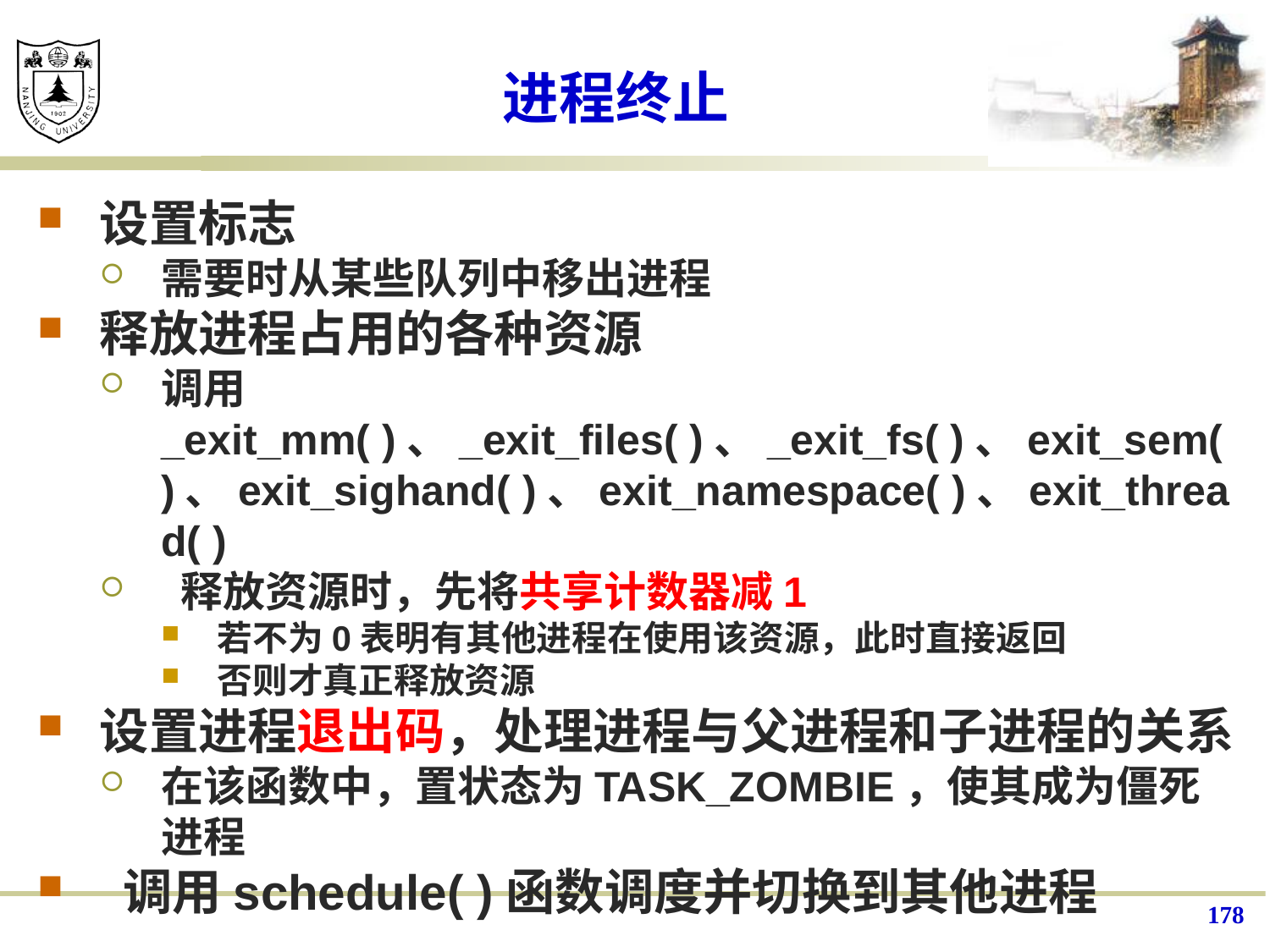

# 进程终止
设置标志
需要时从某些队列中移出进程
释放进程占用的各种资源
调用_exit_mm( )、_exit_files( )、_exit_fs( )、exit_sem( )、exit_sighand( )、exit_namespace( )、exit_thread( )
 释放资源时，先将共享计数器减1
若不为0表明有其他进程在使用该资源，此时直接返回
否则才真正释放资源
设置进程退出码，处理进程与父进程和子进程的关系
在该函数中，置状态为TASK_ZOMBIE，使其成为僵死进程
 调用schedule( )函数调度并切换到其他进程

178